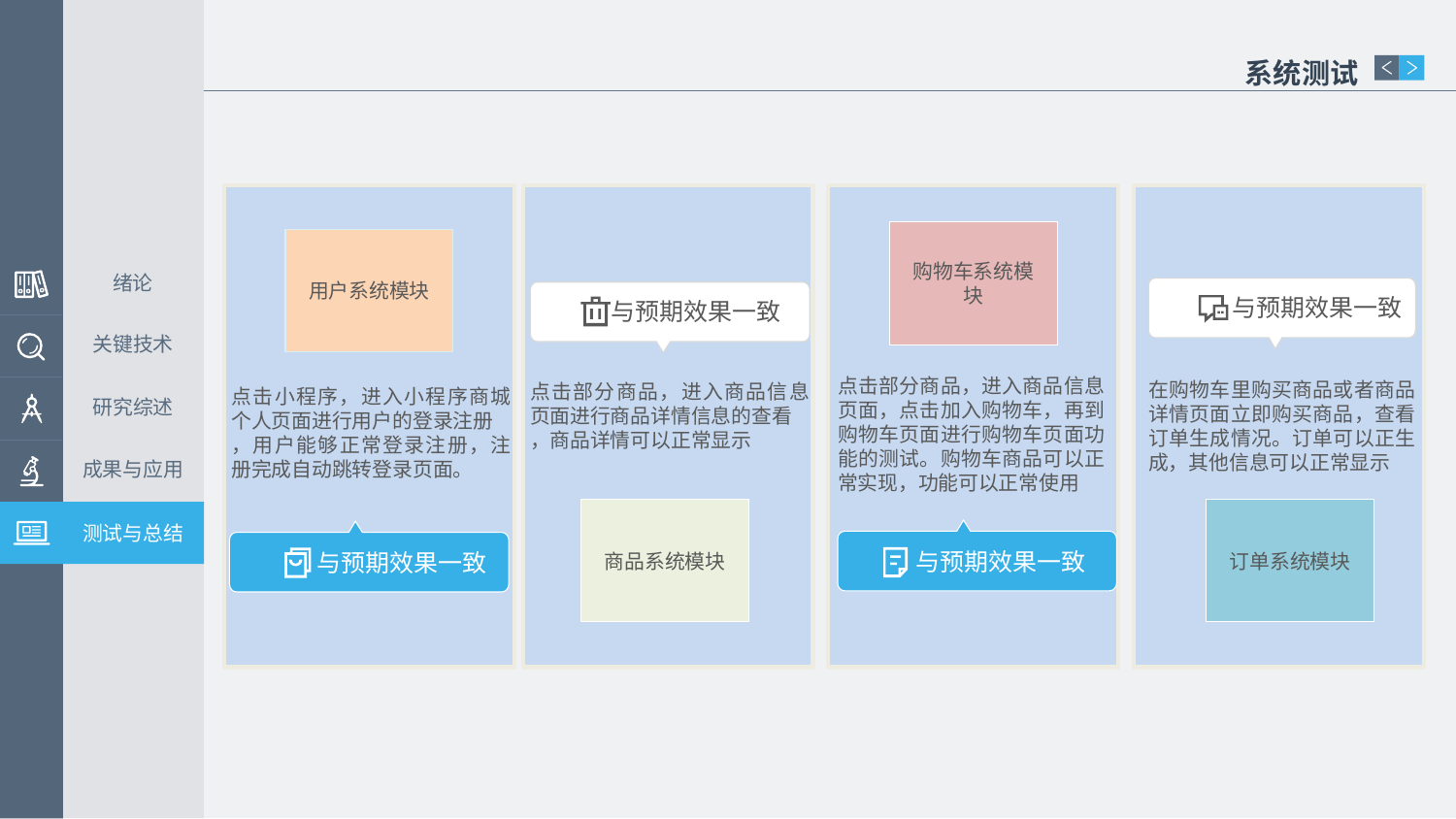

系统测试

购物车系统模块
用户系统模块
绪论

与预期效果一致
与预期效果一致

关键技术

点击部分商品，进入商品信息页面，点击加入购物车，再到购物车页面进行购物车页面功能的测试。购物车商品可以正常实现，功能可以正常使用
在购物车里购买商品或者商品详情页面立即购买商品，查看订单生成情况。订单可以正生成，其他信息可以正常显示
点击部分商品，进入商品信息页面进行商品详情信息的查看
，商品详情可以正常显示
点击小程序，进入小程序商城个人页面进行用户的登录注册
，用户能够正常登录注册，注册完成自动跳转登录页面。
研究综述

成果与应用

商品系统模块
订单系统模块

测试与总结

与预期效果一致
与预期效果一致